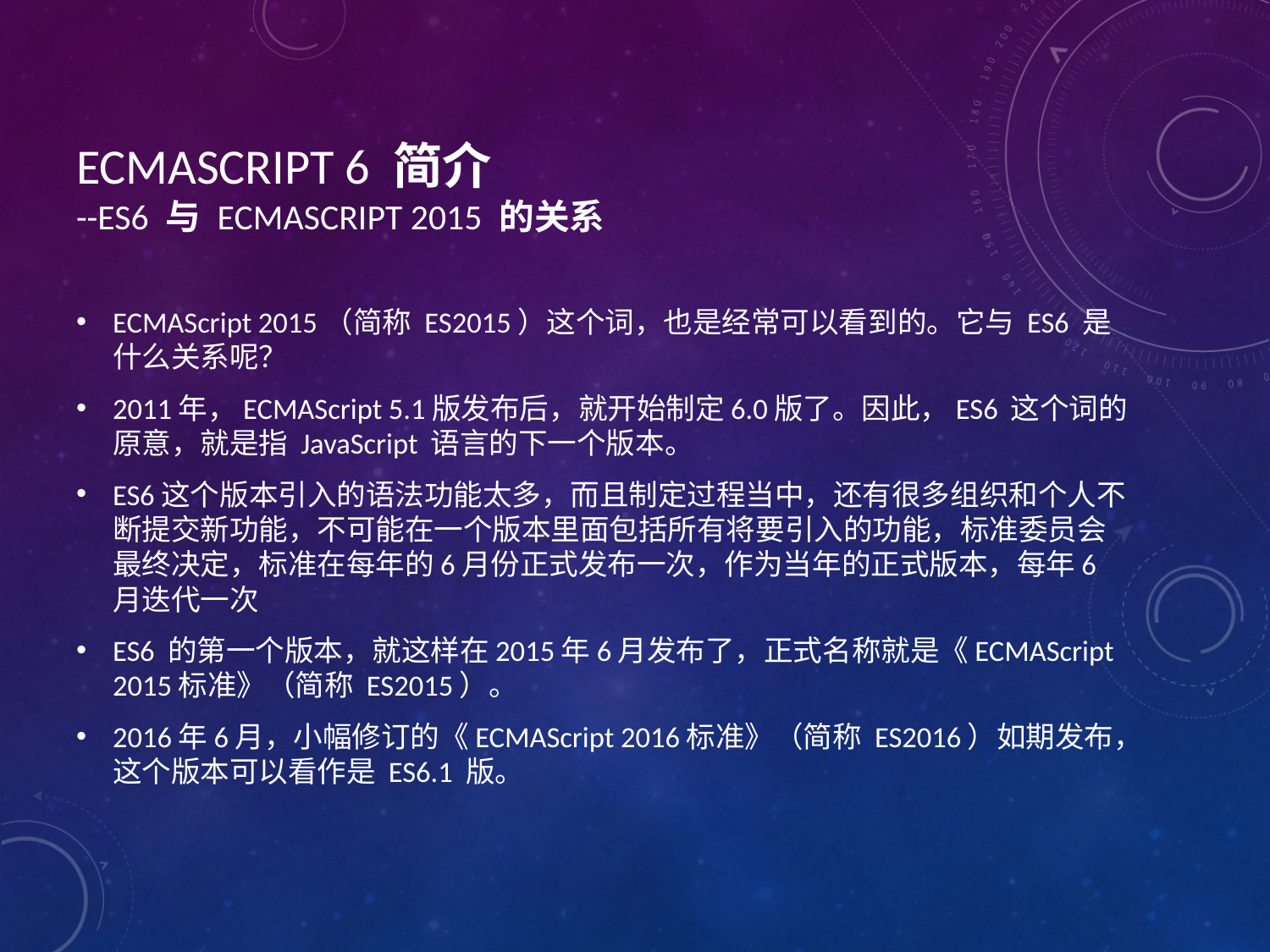

# ECMAScript 6 简介 --ES6 与 ECMAScript 2015 的关系
ECMAScript 2015（简称 ES2015）这个词，也是经常可以看到的。它与 ES6 是什么关系呢？
2011年，ECMAScript 5.1版发布后，就开始制定6.0版了。因此，ES6 这个词的原意，就是指 JavaScript 语言的下一个版本。
ES6这个版本引入的语法功能太多，而且制定过程当中，还有很多组织和个人不断提交新功能，不可能在一个版本里面包括所有将要引入的功能，标准委员会最终决定，标准在每年的6月份正式发布一次，作为当年的正式版本，每年6月迭代一次
ES6 的第一个版本，就这样在2015年6月发布了，正式名称就是《ECMAScript 2015标准》（简称 ES2015）。
2016年6月，小幅修订的《ECMAScript 2016标准》（简称 ES2016）如期发布，这个版本可以看作是 ES6.1 版。